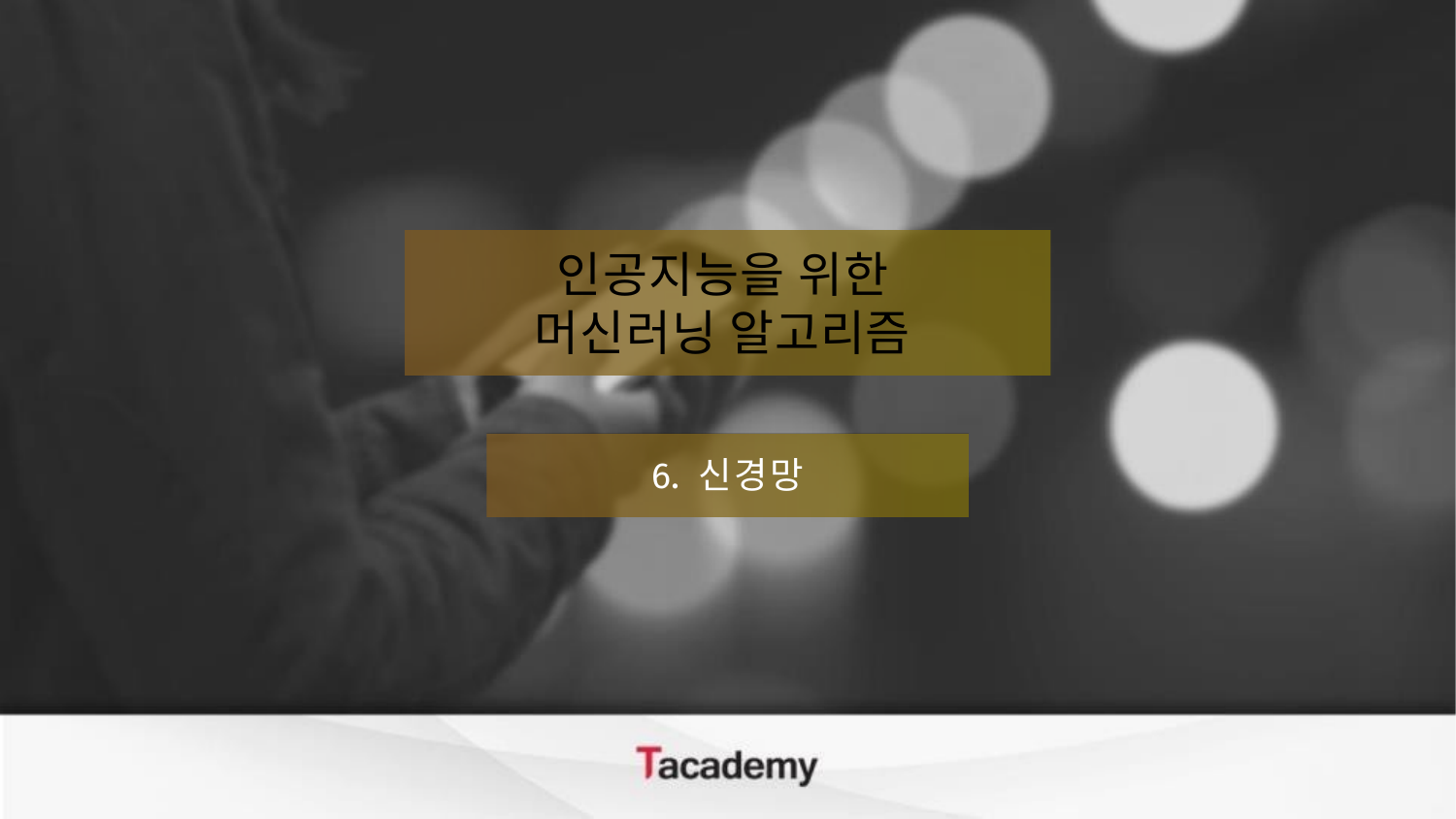

# 인공지능을 위한  머신러닝 알고리즘
6. 신경망